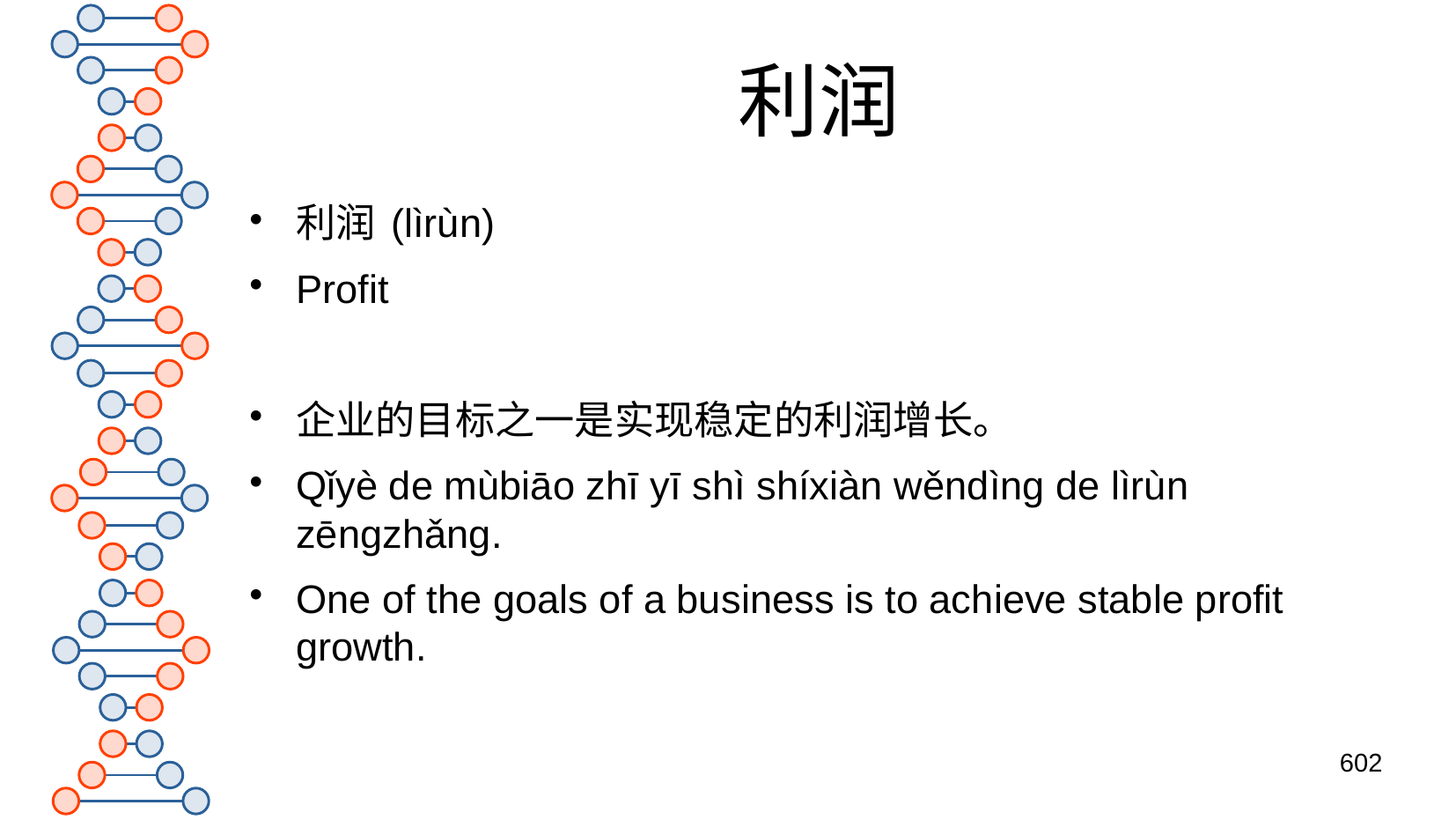

# 利润
利润 (lìrùn)
Profit

企业的目标之一是实现稳定的利润增长。
Qǐyè de mùbiāo zhī yī shì shíxiàn wěndìng de lìrùn zēngzhǎng.
One of the goals of a business is to achieve stable profit growth.
602